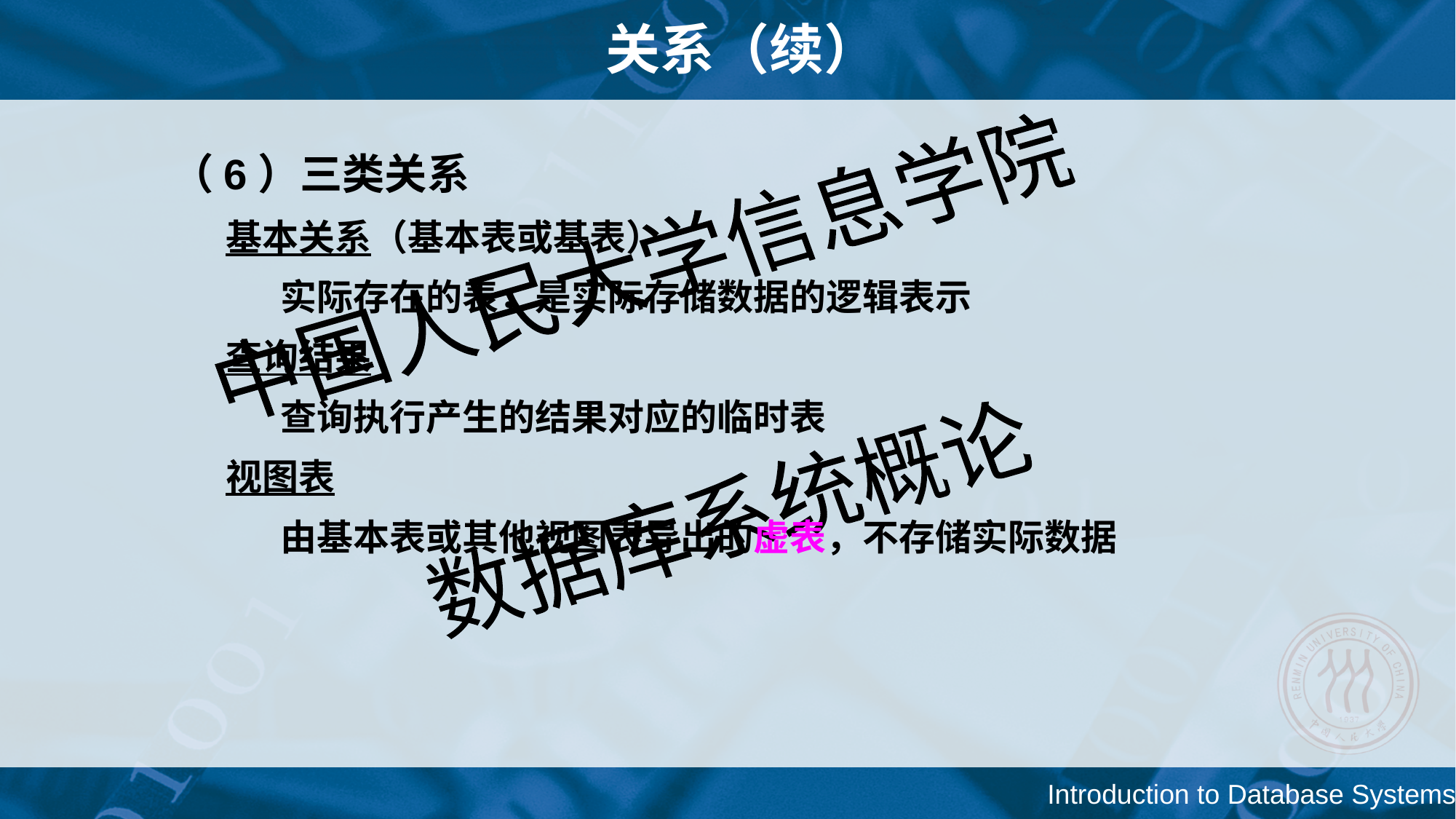

# 关系（续）
（6）三类关系
基本关系（基本表或基表）
实际存在的表，是实际存储数据的逻辑表示
查询结果
查询执行产生的结果对应的临时表
视图表
由基本表或其他视图表导出的虚表，不存储实际数据